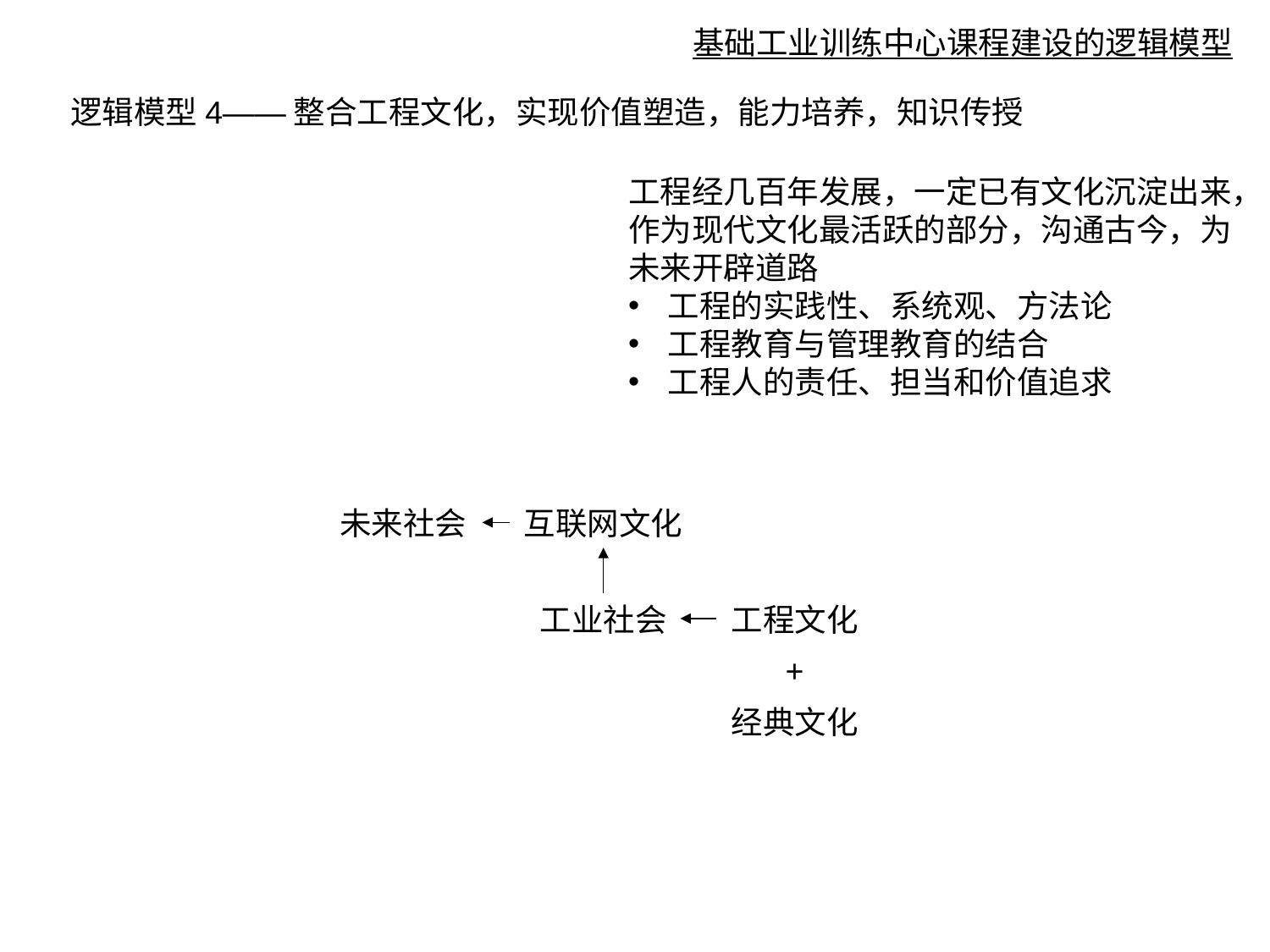

基础工业训练中心课程建设的逻辑模型
逻辑模型4——整合工程文化，实现价值塑造，能力培养，知识传授
工程经几百年发展，一定已有文化沉淀出来，作为现代文化最活跃的部分，沟通古今，为未来开辟道路
工程的实践性、系统观、方法论
工程教育与管理教育的结合
工程人的责任、担当和价值追求
未来社会
互联网文化
工业社会
工程文化
+
经典文化